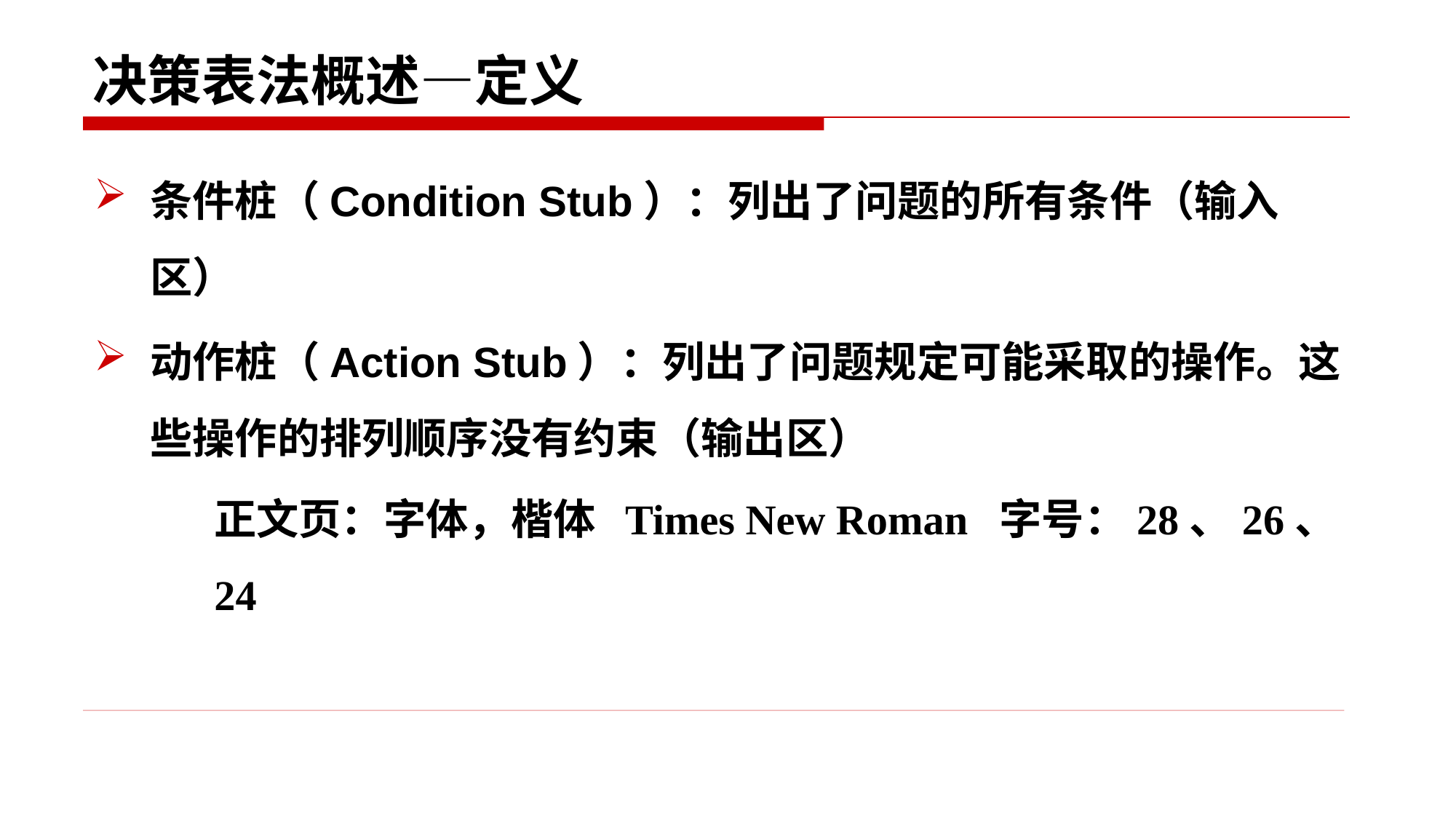

# 决策表法概述—定义

条件桩（Condition Stub）：列出了问题的所有条件（输入区）
动作桩（Action Stub）：列出了问题规定可能采取的操作。这些操作的排列顺序没有约束（输出区）
正文页：字体，楷体  Times New Roman  字号：28、26、24